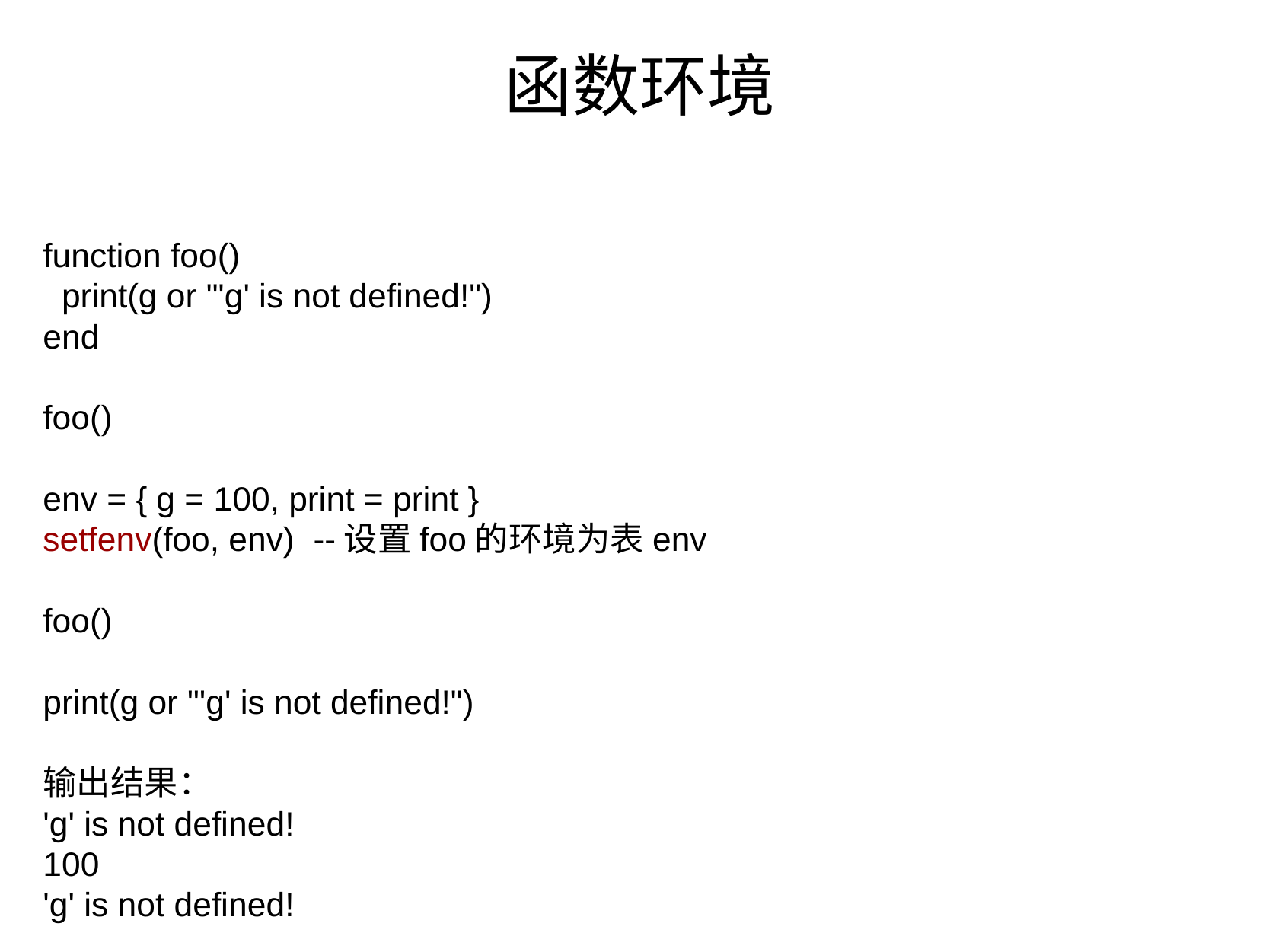

# 函数环境
function foo()
  print(g or "'g' is not defined!")
end
foo()

env = { g = 100, print = print }
setfenv(foo, env)  --设置foo的环境为表env
foo()
print(g or "'g' is not defined!")

输出结果：
'g' is not defined!
100
'g' is not defined!